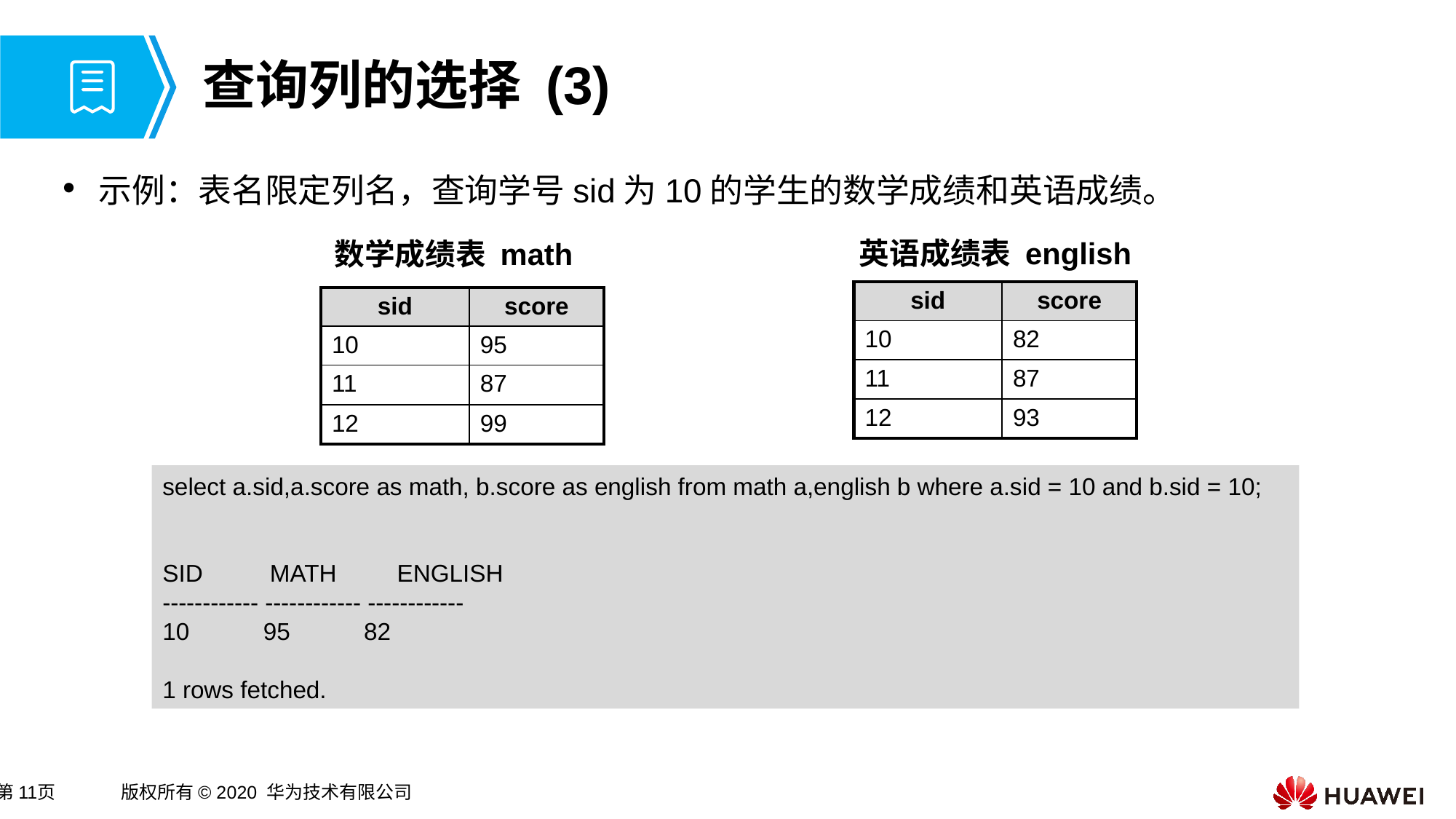

# 查询列的选择 (3)
示例：表名限定列名，查询学号sid为10的学生的数学成绩和英语成绩。

英语成绩表 english
数学成绩表 math
| sid | score |
| --- | --- |
| 10 | 82 |
| 11 | 87 |
| 12 | 93 |
| sid | score |
| --- | --- |
| 10 | 95 |
| 11 | 87 |
| 12 | 99 |
select a.sid,a.score as math, b.score as english from math a,english b where a.sid = 10 and b.sid = 10;

SID          MATH         ENGLISH
------------ ------------ ------------
10           95           82

1 rows fetched.